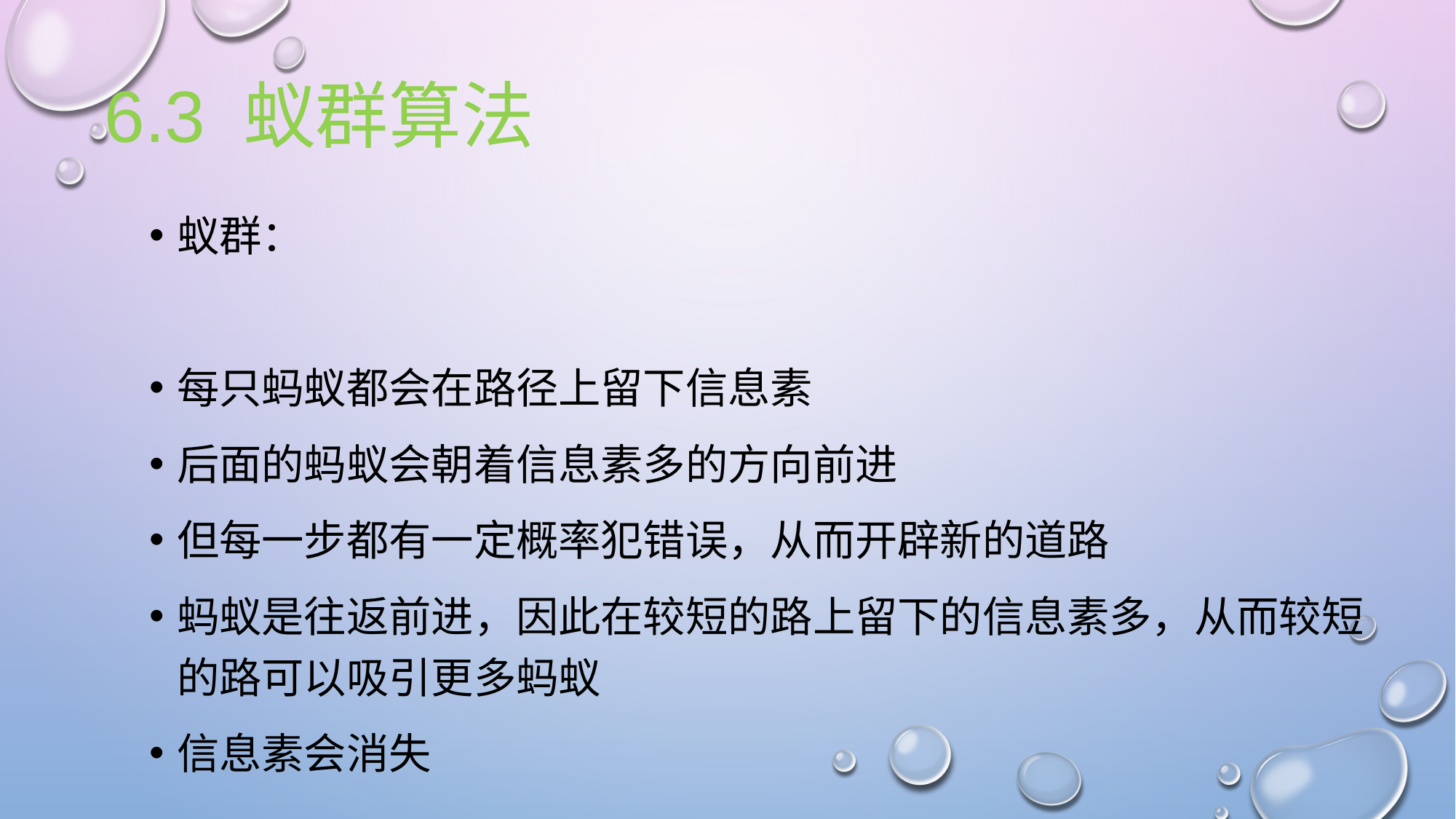

# 6.3 蚁群算法
蚁群：

每只蚂蚁都会在路径上留下信息素
后面的蚂蚁会朝着信息素多的方向前进
但每一步都有一定概率犯错误，从而开辟新的道路
蚂蚁是往返前进，因此在较短的路上留下的信息素多，从而较短的路可以吸引更多蚂蚁
信息素会消失